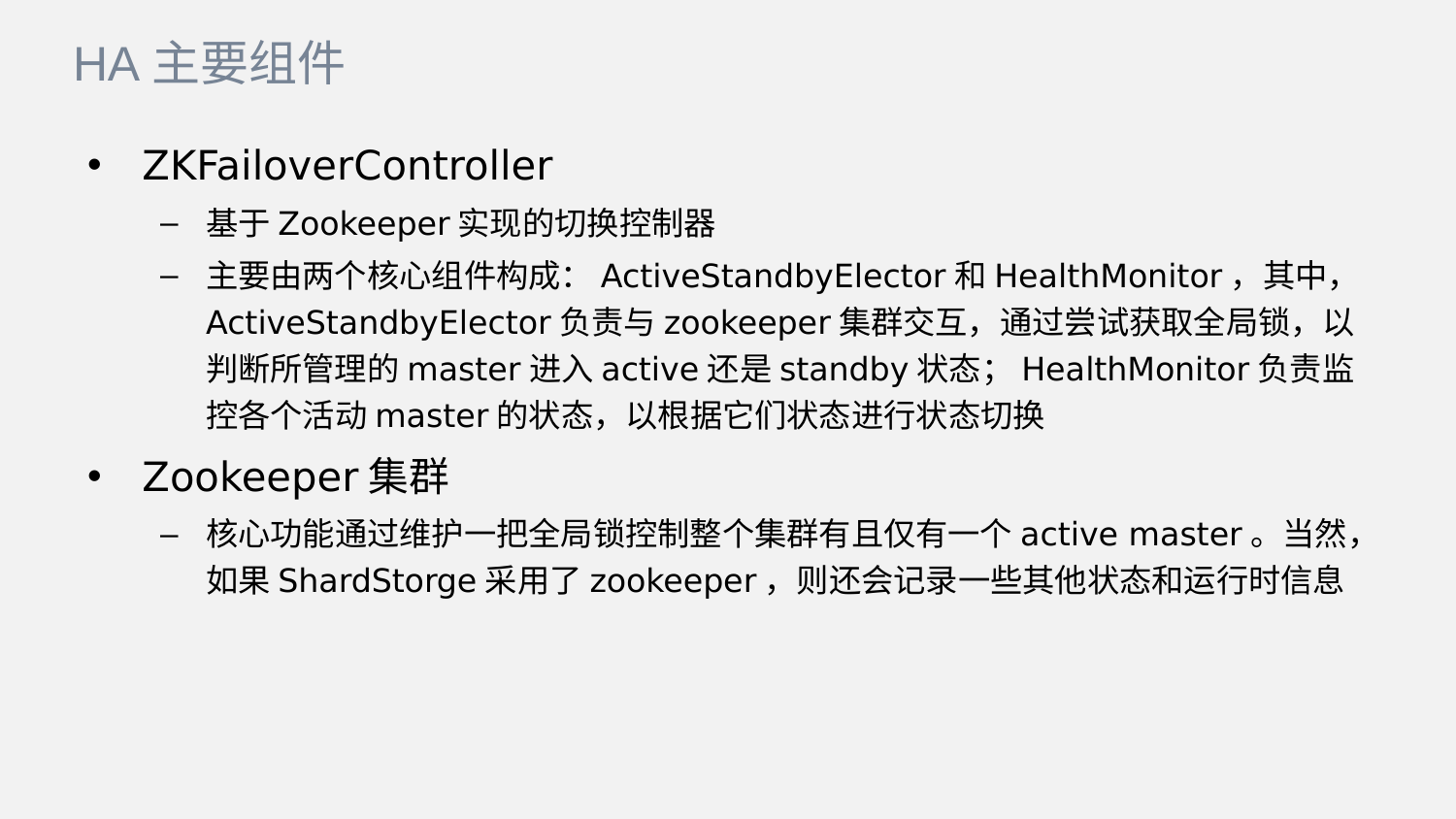

HA主要组件
ZKFailoverController
基于Zookeeper实现的切换控制器
主要由两个核心组件构成：ActiveStandbyElector和HealthMonitor，其中，ActiveStandbyElector负责与zookeeper集群交互，通过尝试获取全局锁，以判断所管理的master进入active还是standby状态；HealthMonitor负责监控各个活动master的状态，以根据它们状态进行状态切换
Zookeeper集群
核心功能通过维护一把全局锁控制整个集群有且仅有一个active master。当然，如果ShardStorge采用了zookeeper，则还会记录一些其他状态和运行时信息